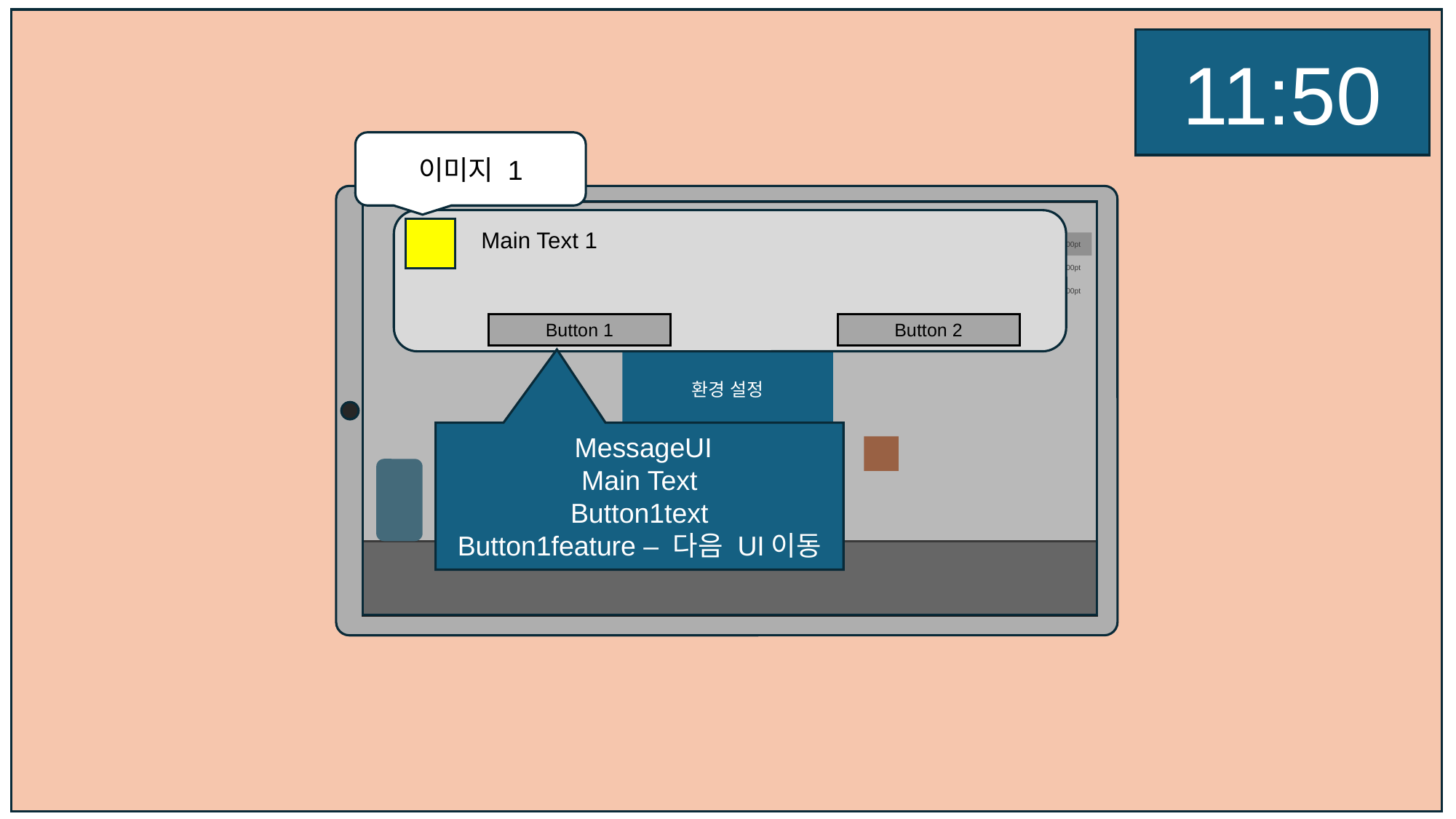

11:50
이미지 1

<현재 순위>
1
You
123,000pt
2
P1
96,000pt
3
P2
50,000pt

Main Text 1
Button 1
Button 2

현재 점수 : 123,000

환경 설정

게임으로 돌아가기

 MessageUI
Main Text
Button1text
Button1feature – 다음 UI이동